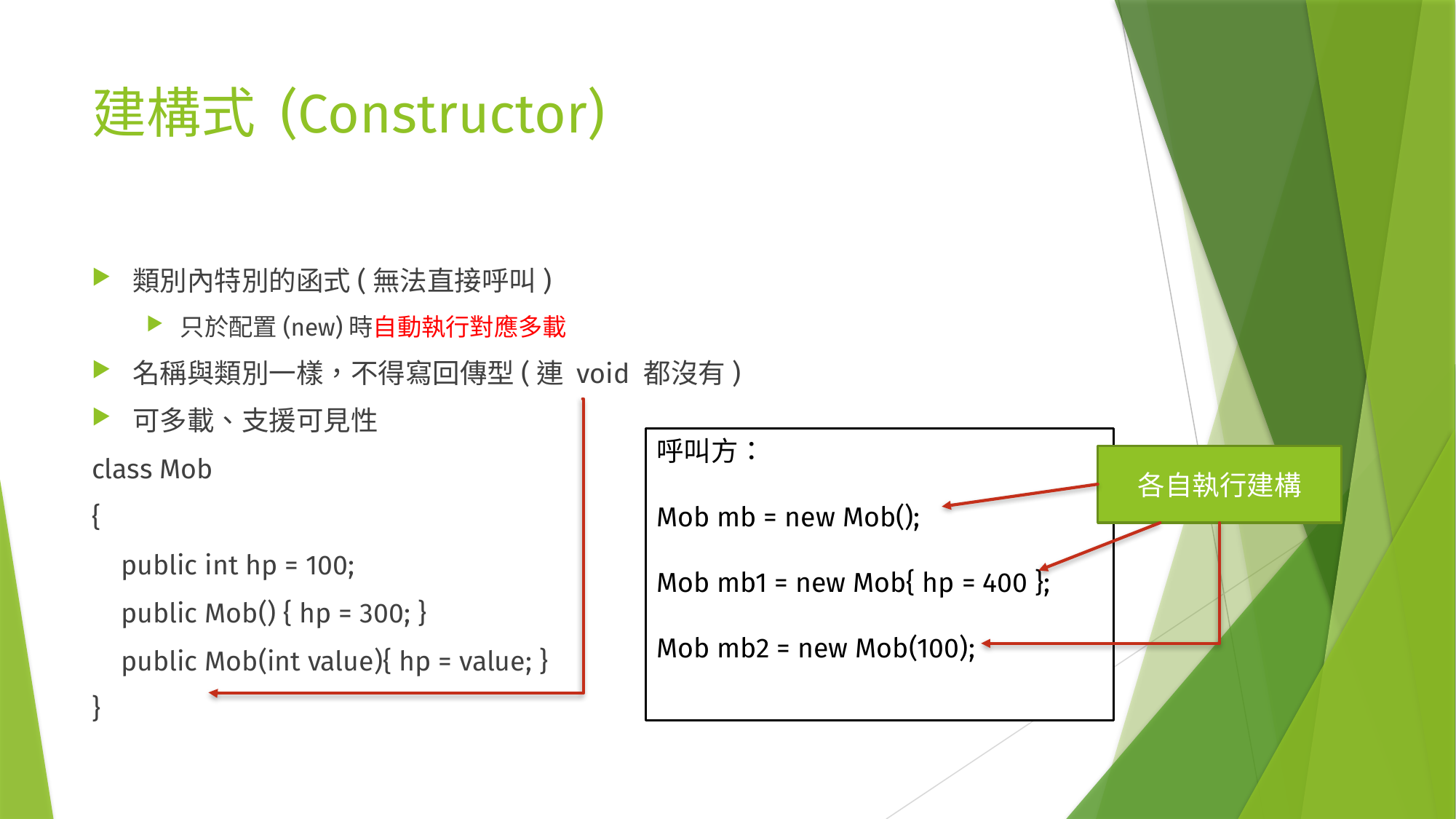

# 建構式 (Constructor)
類別內特別的函式(無法直接呼叫)
只於配置(new)時自動執行對應多載
名稱與類別一樣，不得寫回傳型(連 void 都沒有)
可多載、支援可見性
class Mob
{
    public int hp = 100;
    public Mob() { hp = 300; }
    public Mob(int value){ hp = value; }
}

呼叫方：

Mob mb = new Mob();

Mob mb1 = new Mob{ hp = 400 };

Mob mb2 = new Mob(100);
各自執行建構